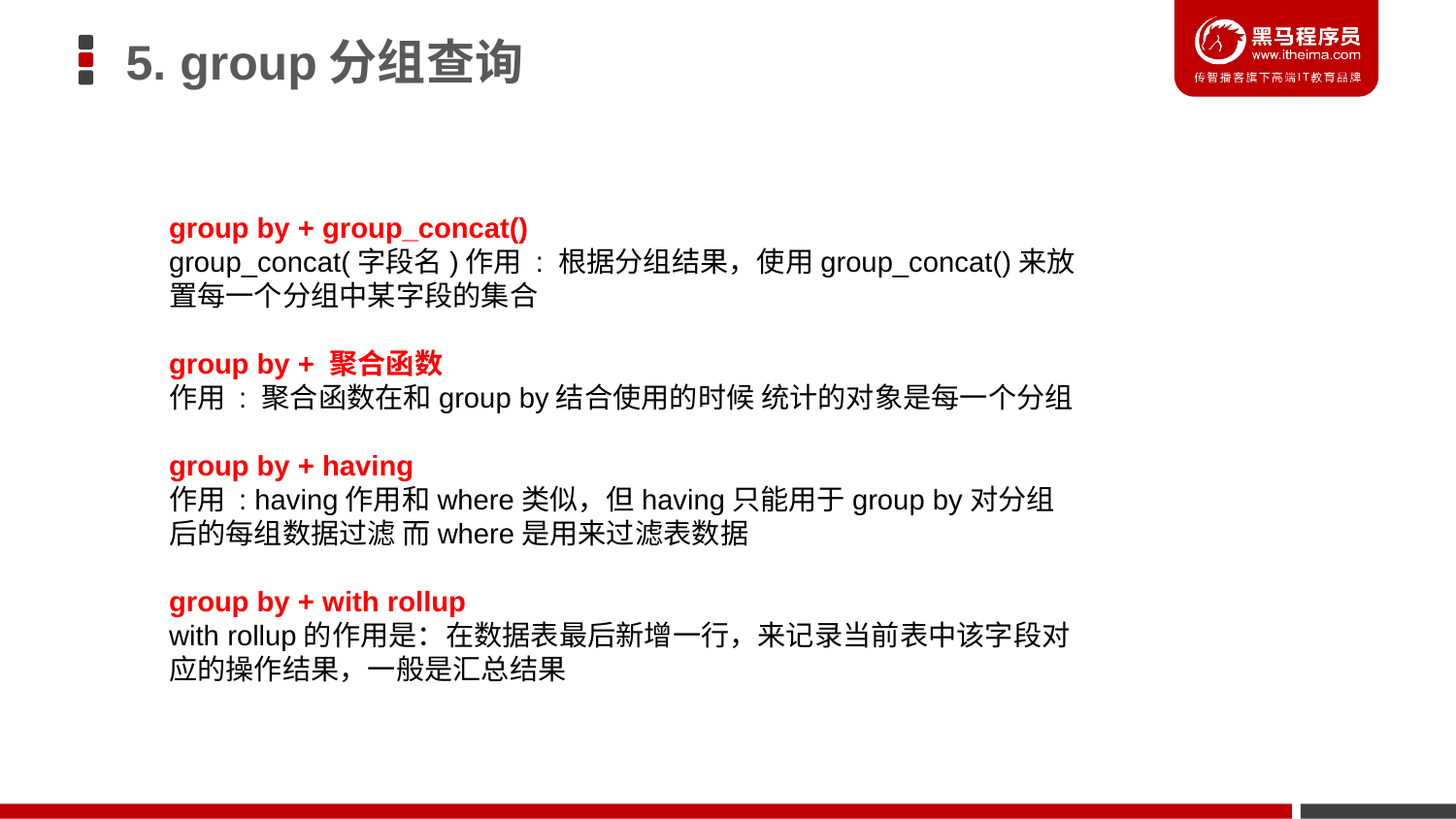

5. group分组查询
group by + group_concat()
group_concat(字段名)作用 : 根据分组结果，使用group_concat()来放置每一个分组中某字段的集合

group by + 聚合函数
作用 : 聚合函数在和group by结合使用的时候 统计的对象是每一个分组

group by + having
作用 : having作用和where类似，但having只能用于group by对分组后的每组数据过滤 而where是用来过滤表数据

group by + with rollup
with rollup的作用是：在数据表最后新增一行，来记录当前表中该字段对应的操作结果，一般是汇总结果